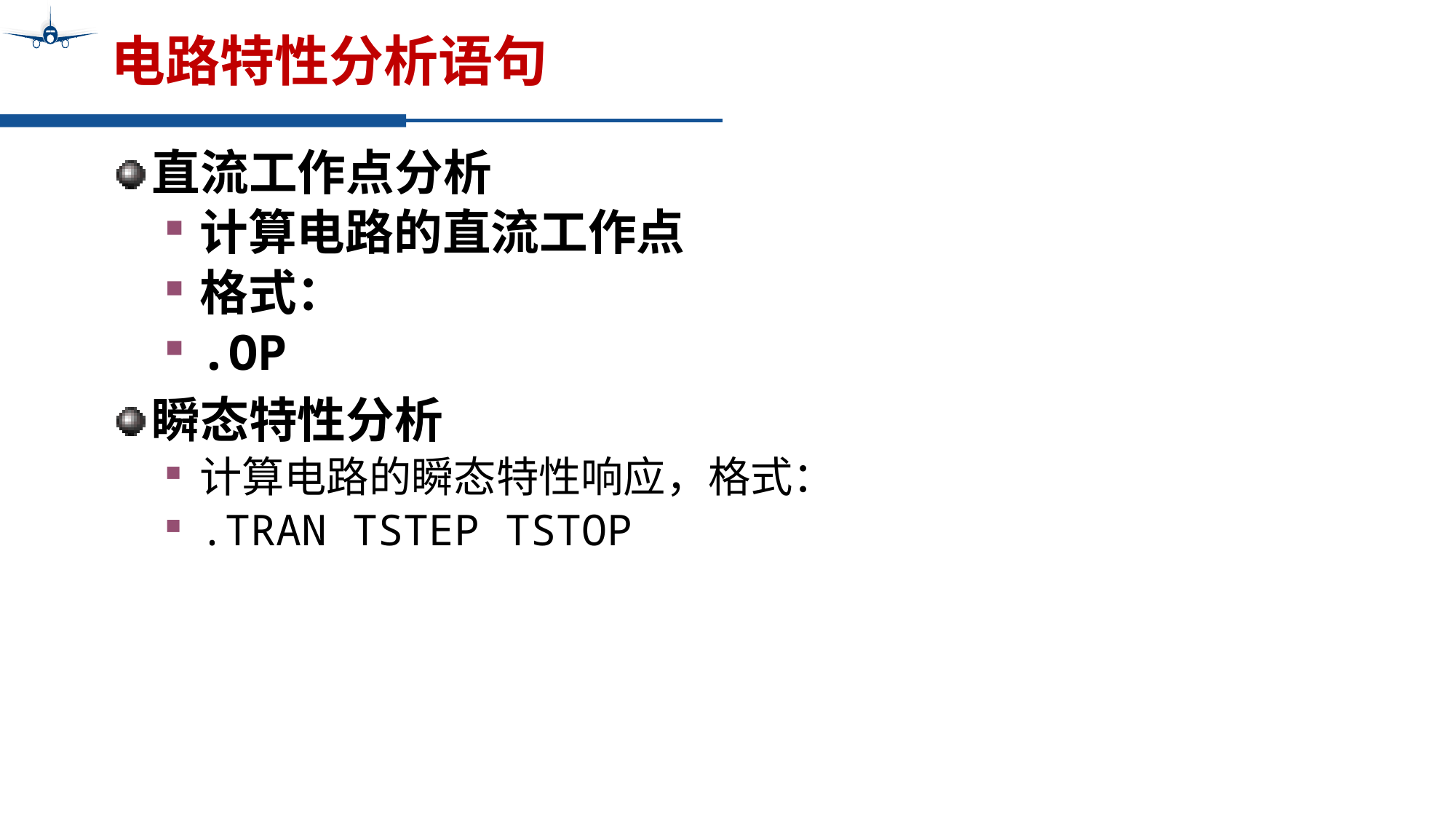

# 电路特性分析语句
直流工作点分析
计算电路的直流工作点
格式：
.OP
瞬态特性分析
计算电路的瞬态特性响应，格式：
.TRAN TSTEP TSTOP